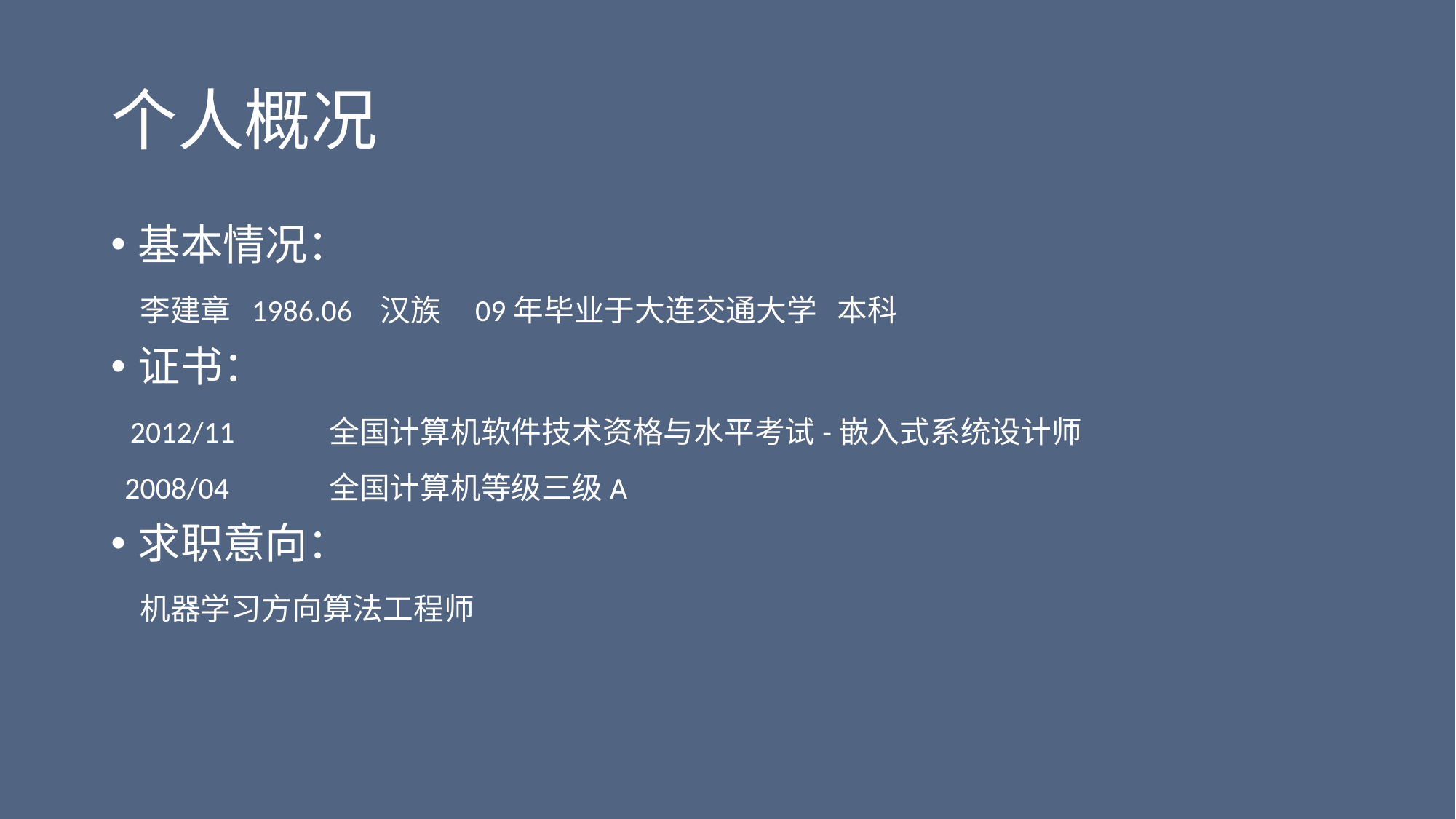

# 个人概况
基本情况：
  李建章  1986.06   汉族    09年毕业于大连交通大学   本科
证书：
  2012/11	全国计算机软件技术资格与水平考试-嵌入式系统设计师
  2008/04	全国计算机等级三级A
求职意向：
  机器学习方向算法工程师